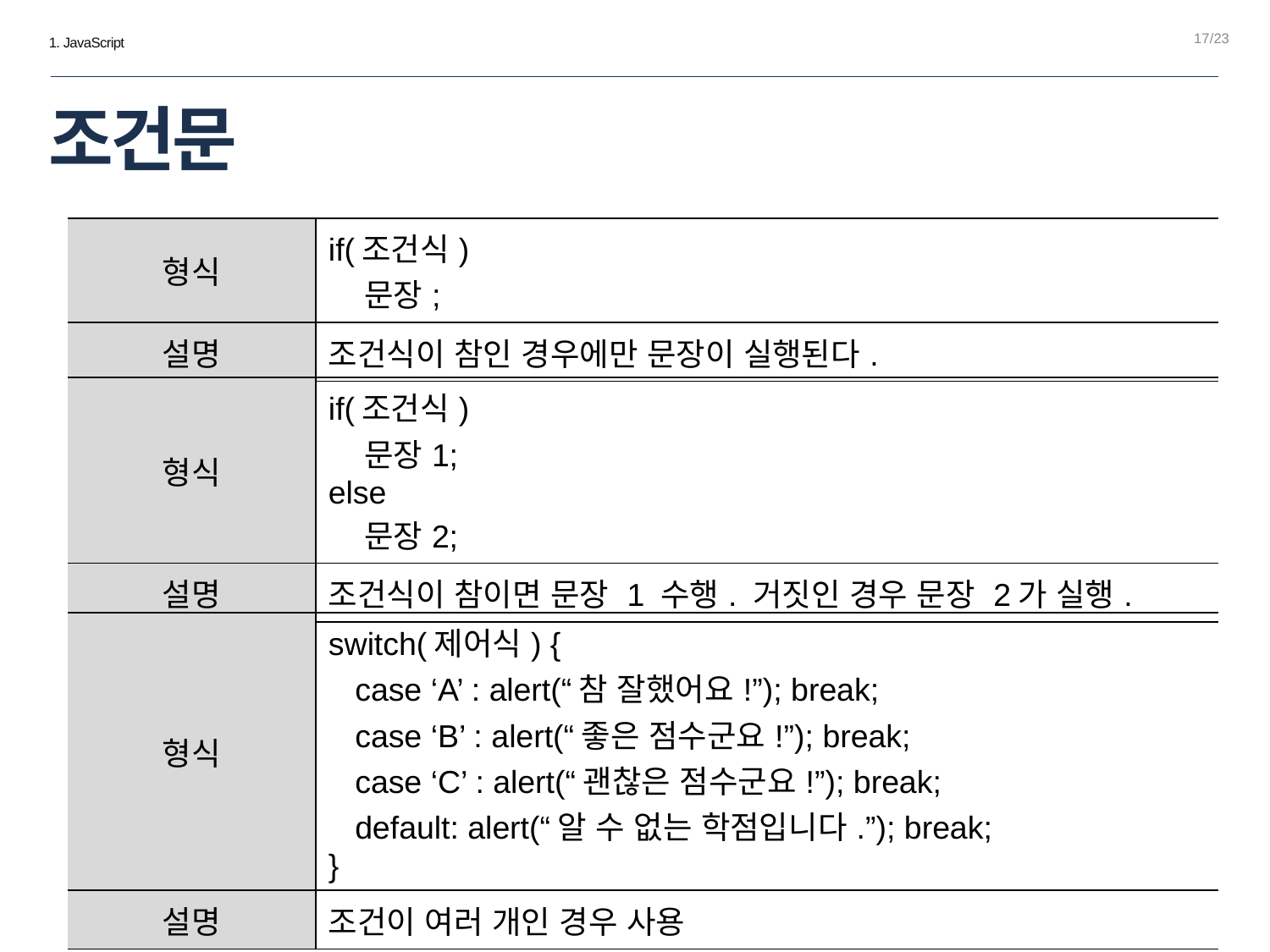

17
1. JavaScript
# 조건문
| 형식 | if(조건식) 문장; |
| --- | --- |
| 설명 | 조건식이 참인 경우에만 문장이 실행된다. |
| 형식 | if(조건식) 문장1; else 문장2; |
| --- | --- |
| 설명 | 조건식이 참이면 문장 1 수행. 거짓인 경우 문장 2가 실행. |
| 형식 | switch(제어식) { case ‘A’ : alert(“참 잘했어요!”); break; case ‘B’ : alert(“좋은 점수군요!”); break; case ‘C’ : alert(“괜찮은 점수군요!”); break; default: alert(“알 수 없는 학점입니다.”); break; } |
| --- | --- |
| 설명 | 조건이 여러 개인 경우 사용 |